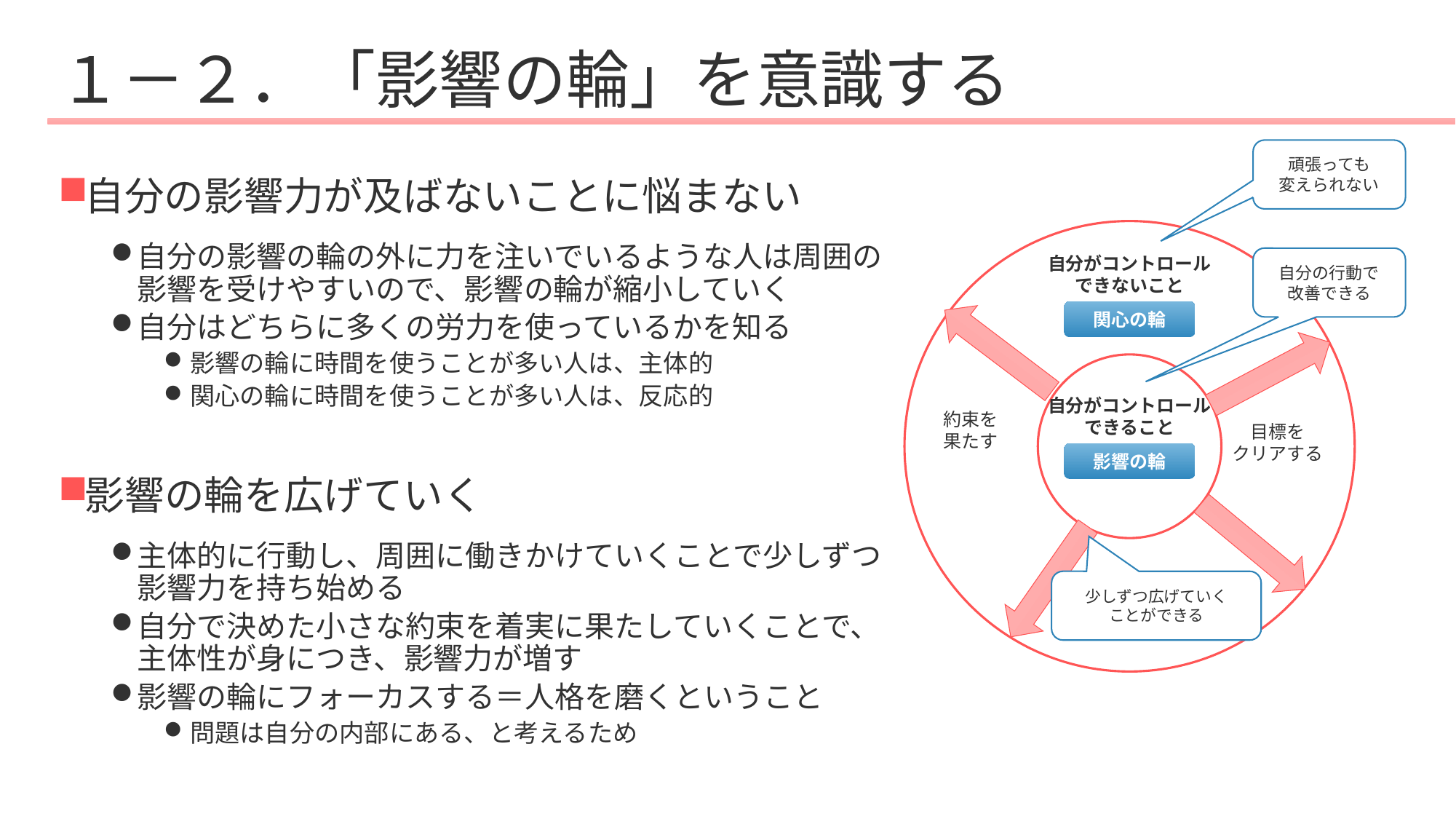

# １－２．「影響の輪」を意識する
頑張っても
変えられない
自分の影響力が及ばないことに悩まない
自分の影響の輪の外に力を注いでいるような人は周囲の影響を受けやすいので、影響の輪が縮小していく
自分はどちらに多くの労力を使っているかを知る
影響の輪に時間を使うことが多い人は、主体的
関心の輪に時間を使うことが多い人は、反応的
影響の輪を広げていく
主体的に行動し、周囲に働きかけていくことで少しずつ影響力を持ち始める
自分で決めた小さな約束を着実に果たしていくことで、主体性が身につき、影響力が増す
影響の輪にフォーカスする＝人格を磨くということ
問題は自分の内部にある、と考えるため

自分がコントロールできないこと
自分の行動で改善できる
関心の輪

自分がコントロールできること
約束を
果たす
目標を
クリアする
影響の輪

少しずつ広げていく
ことができる
29